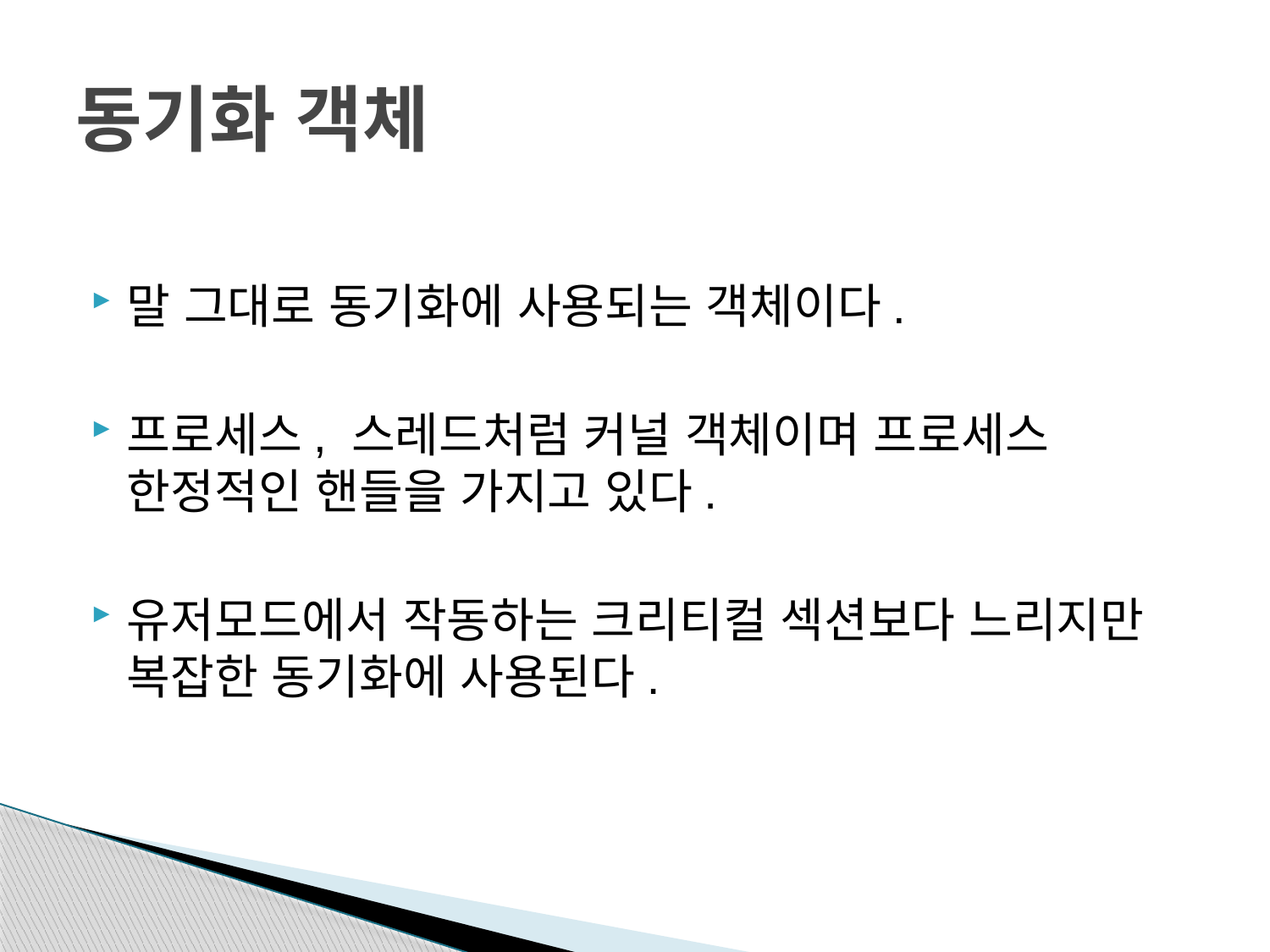

# 동기화 객체

말 그대로 동기화에 사용되는 객체이다.

프로세스, 스레드처럼 커널 객체이며 프로세스 한정적인 핸들을 가지고 있다.

유저모드에서 작동하는 크리티컬 섹션보다 느리지만 복잡한 동기화에 사용된다.